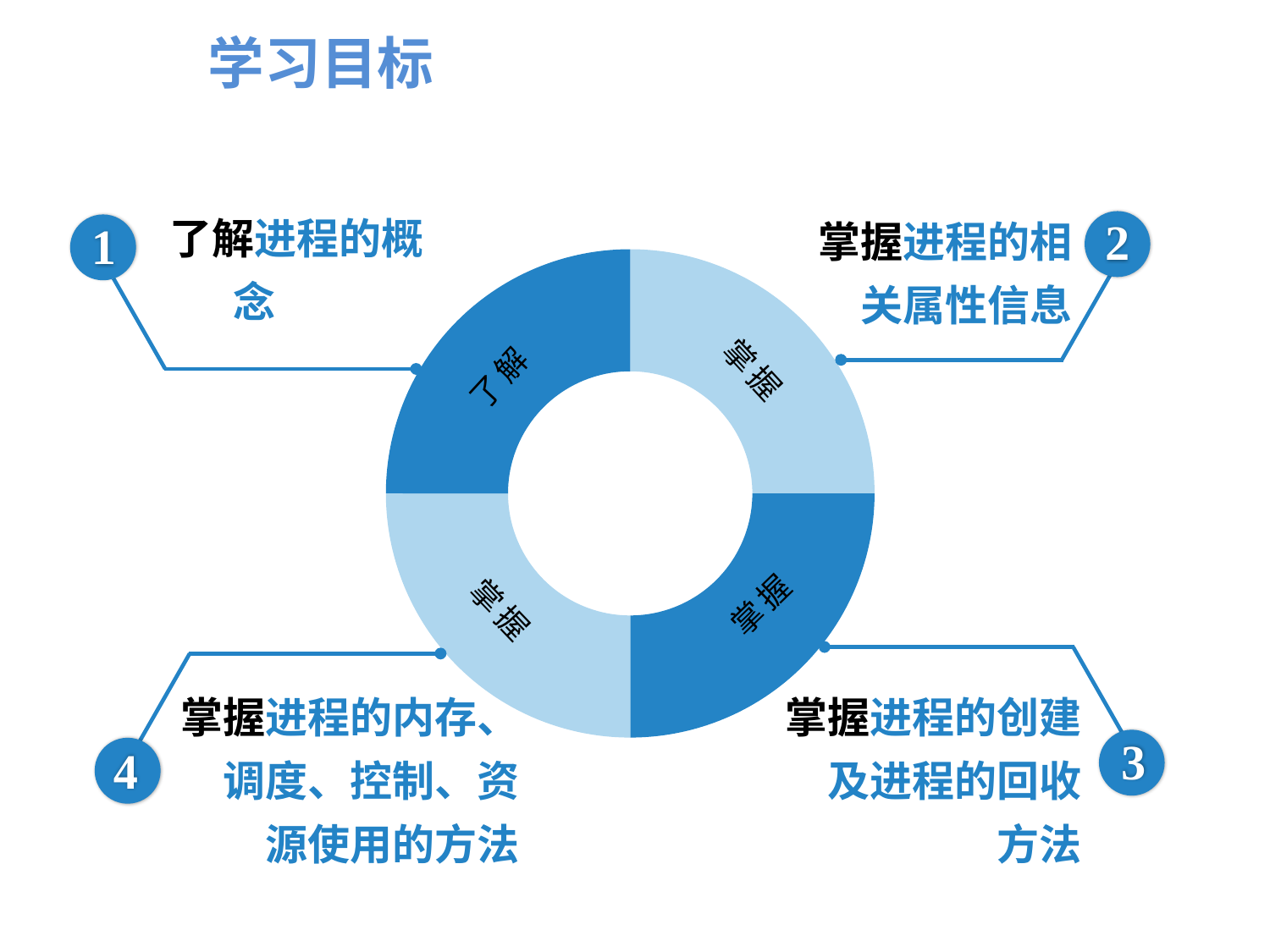

学习目标
了解进程的概念
1

掌握进程的相关属性信息
2

### Chart

| Category | 销售额 |
|---|---|
| 掌握知识 | 2.5 |
| 理解知识 | 2.5 |
| 熟悉知识 | 2.5 |
| 了解知识 | 2.5 |
了解
掌握
掌握
掌握
掌握进程的创建及进程的回收方法
3

掌握进程的内存、调度、控制、资源使用的方法
4